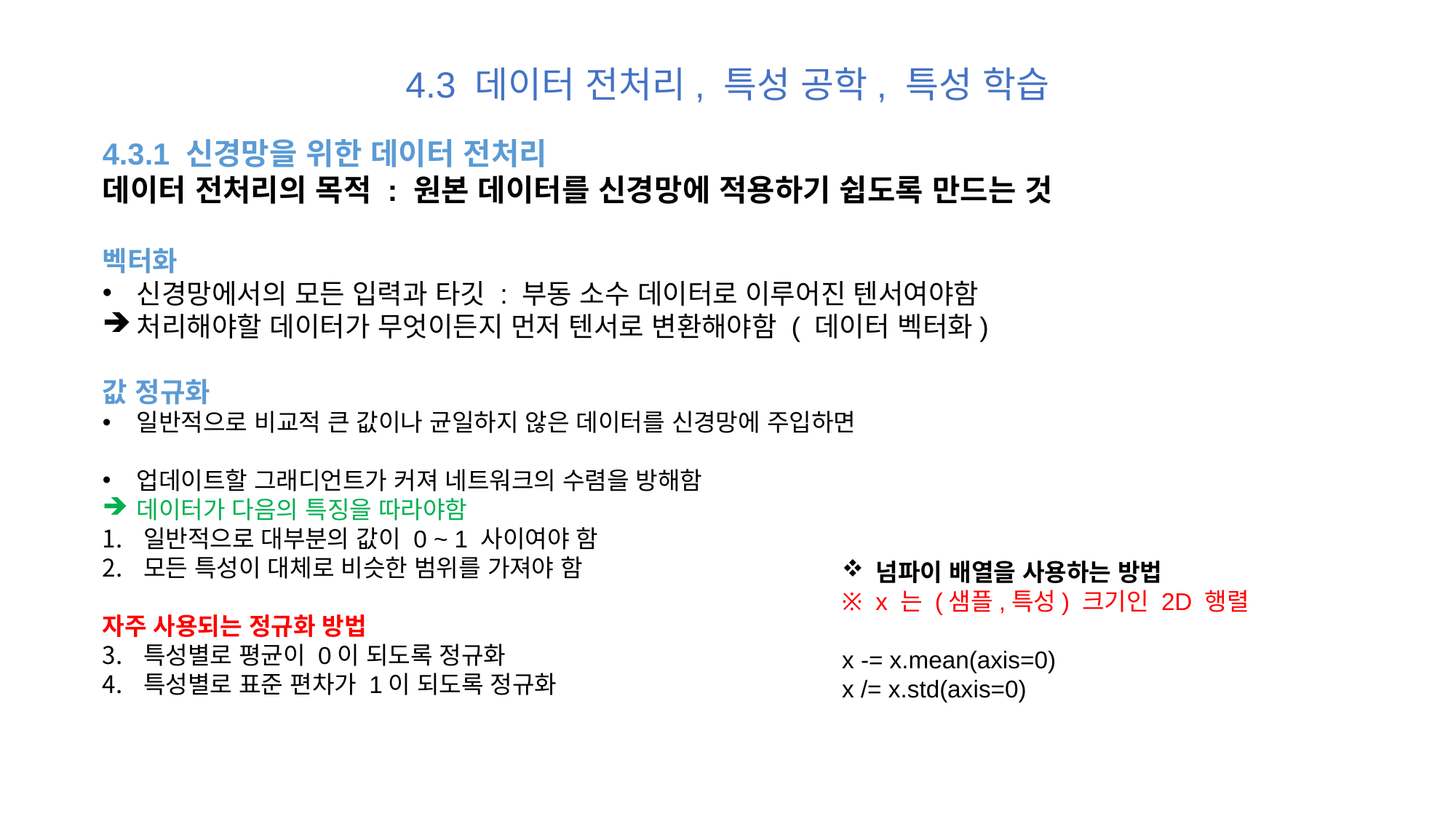

4.3 데이터 전처리, 특성 공학, 특성 학습
4.3.1 신경망을 위한 데이터 전처리
데이터 전처리의 목적 : 원본 데이터를 신경망에 적용하기 쉽도록 만드는 것

벡터화
신경망에서의 모든 입력과 타깃 : 부동 소수 데이터로 이루어진 텐서여야함
처리해야할 데이터가 무엇이든지 먼저 텐서로 변환해야함 ( 데이터 벡터화)

값 정규화
일반적으로 비교적 큰 값이나 균일하지 않은 데이터를 신경망에 주입하면

업데이트할 그래디언트가 커져 네트워크의 수렴을 방해함
데이터가 다음의 특징을 따라야함
일반적으로 대부분의 값이 0 ~ 1 사이여야 함
모든 특성이 대체로 비슷한 범위를 가져야 함

자주 사용되는 정규화 방법
특성별로 평균이 0이 되도록 정규화
특성별로 표준 편차가 1이 되도록 정규화
넘파이 배열을 사용하는 방법
※  x 는 (샘플,특성) 크기인 2D 행렬

x -= x.mean(axis=0)
x /= x.std(axis=0)